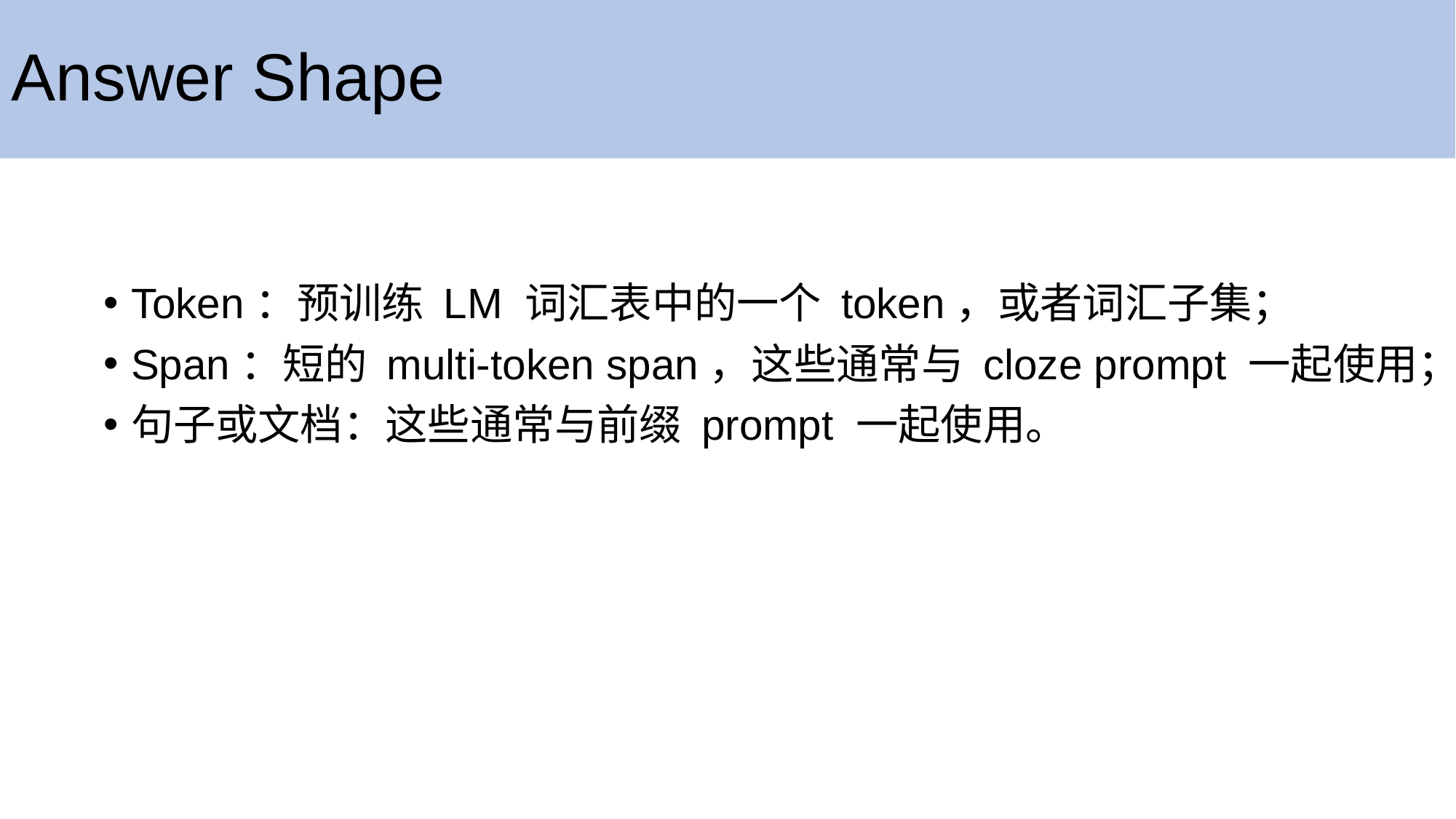

# Answer Shape
Token：预训练 LM 词汇表中的一个 token，或者词汇子集；
Span：短的 multi-token span，这些通常与 cloze prompt 一起使用；
句子或文档：这些通常与前缀 prompt 一起使用。